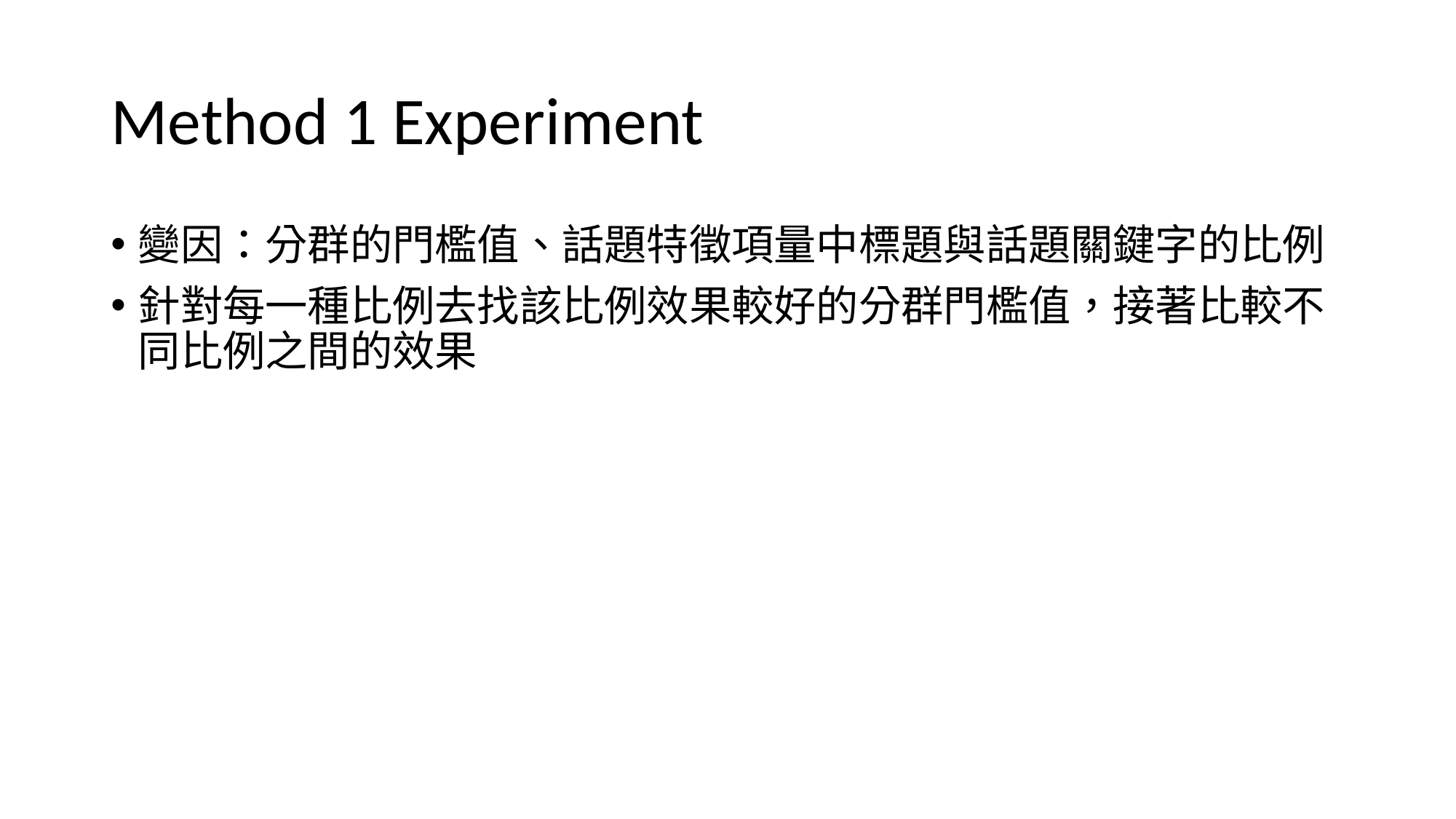

# Method 1 Experiment
變因：分群的門檻值、話題特徵項量中標題與話題關鍵字的比例
針對每一種比例去找該比例效果較好的分群門檻值，接著比較不同比例之間的效果